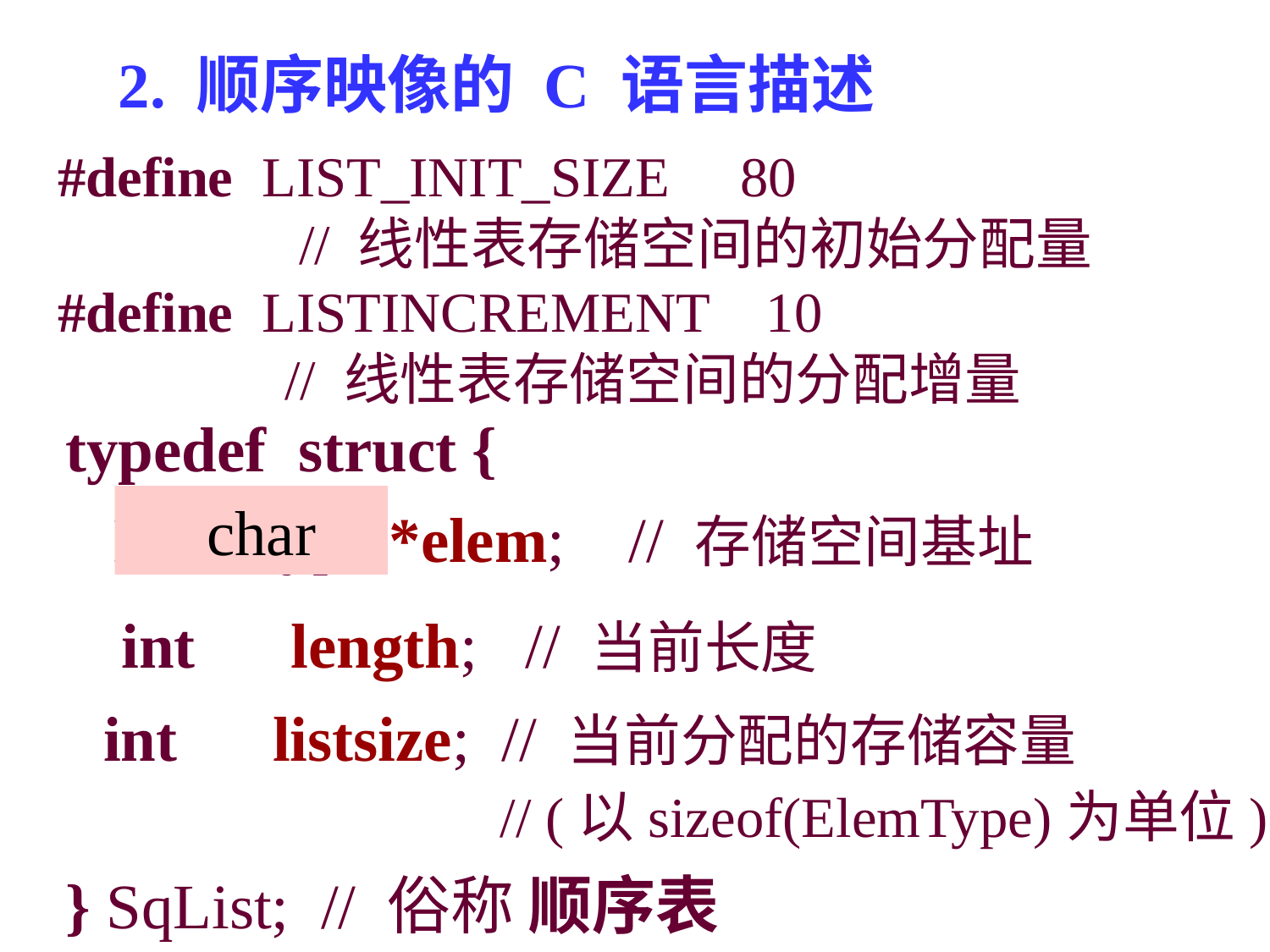

2. 顺序映像的 C 语言描述
#define  LIST_INIT_SIZE     80
                 // 线性表存储空间的初始分配量
#define  LISTINCREMENT    10
                // 线性表存储空间的分配增量
typedef  struct {

} SqList;  // 俗称 顺序表
        int
  double
     char
ElemType *elem;    // 存储空间基址
int      length;   // 当前长度
int      listsize;  // 当前分配的存储容量
                         // (以sizeof(ElemType)为单位)